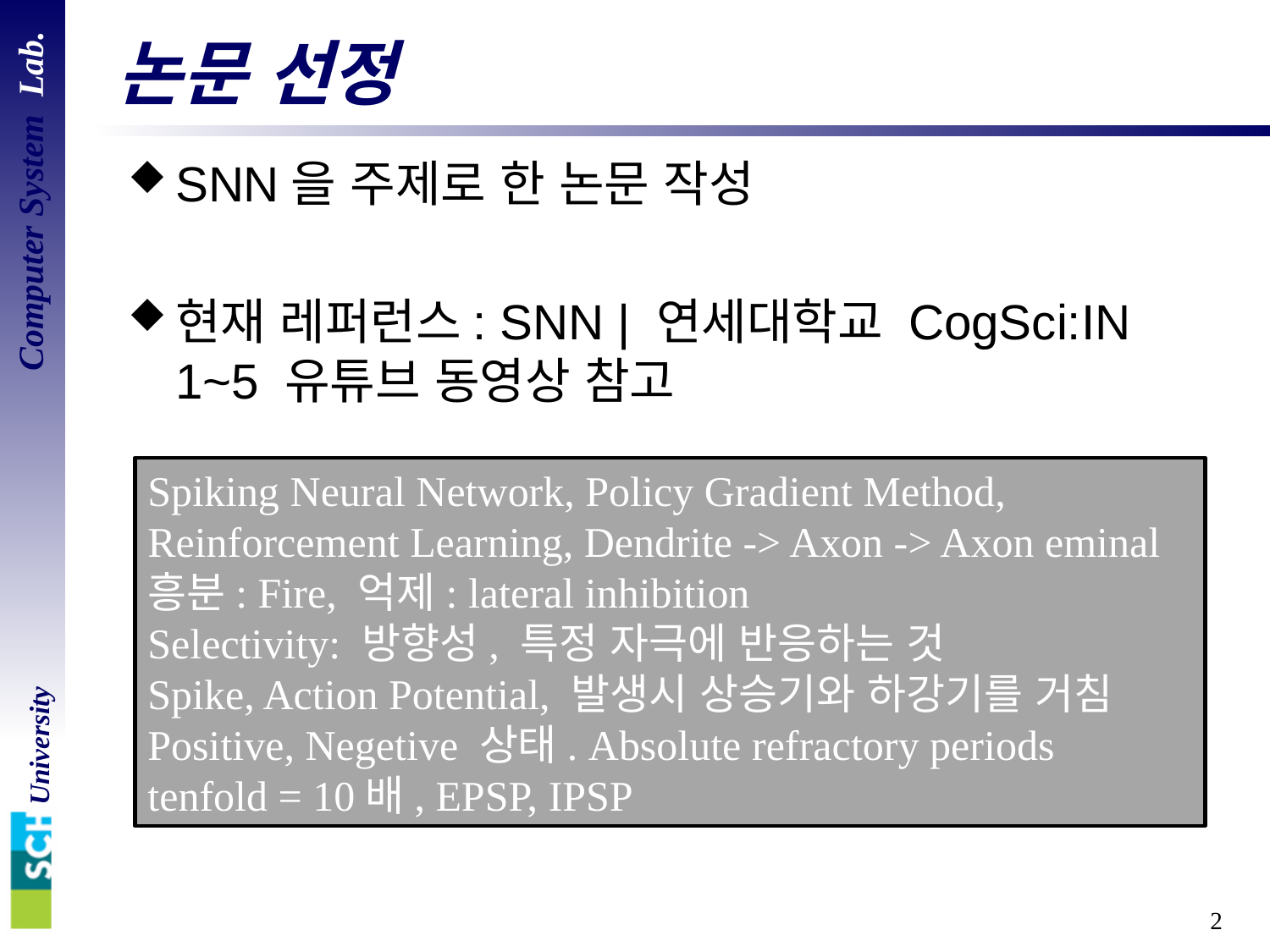

# 논문 선정
SNN을 주제로 한 논문 작성

현재 레퍼런스: SNN | 연세대학교 CogSci:IN
1~5 유튜브 동영상 참고

Spiking Neural Network, Policy Gradient Method, Reinforcement Learning, Dendrite -> Axon -> Axon eminal
흥분: Fire, 억제: lateral inhibition
Selectivity: 방향성, 특정 자극에 반응하는 것
Spike, Action Potential, 발생시 상승기와 하강기를 거침
Positive, Negetive 상태. Absolute refractory periods
tenfold = 10배, EPSP, IPSP